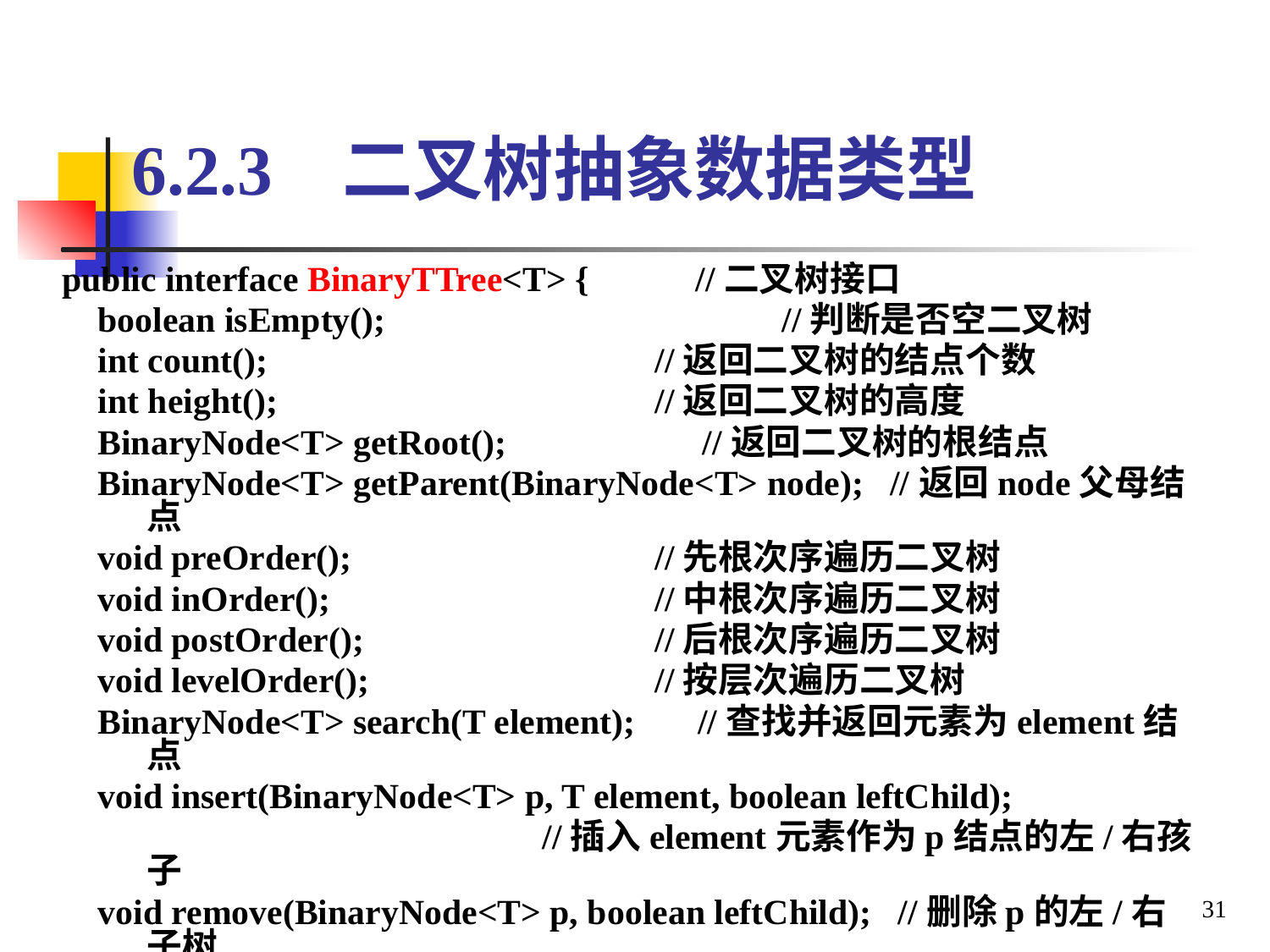

# 6.2.3   二叉树抽象数据类型
public interface BinaryTTree<T> {            //二叉树接口
    boolean isEmpty();                               	//判断是否空二叉树
    int count();                                      	//返回二叉树的结点个数
    int height();                                       	//返回二叉树的高度
    BinaryNode<T> getRoot();                      //返回二叉树的根结点
    BinaryNode<T> getParent(BinaryNode<T> node);   //返回node父母结点
    void preOrder();                                 	//先根次序遍历二叉树
    void inOrder();                                  	//中根次序遍历二叉树
    void postOrder();                                	//后根次序遍历二叉树
    void levelOrder();                               	//按层次遍历二叉树
    BinaryNode<T> search(T element);       //查找并返回元素为element结点
    void insert(BinaryNode<T> p, T element, boolean leftChild);
                                                      //插入element元素作为p结点的左/右孩子
    void remove(BinaryNode<T> p, boolean leftChild);   //删除p的左/右子树
    void clear();                                    	//清空
}
31